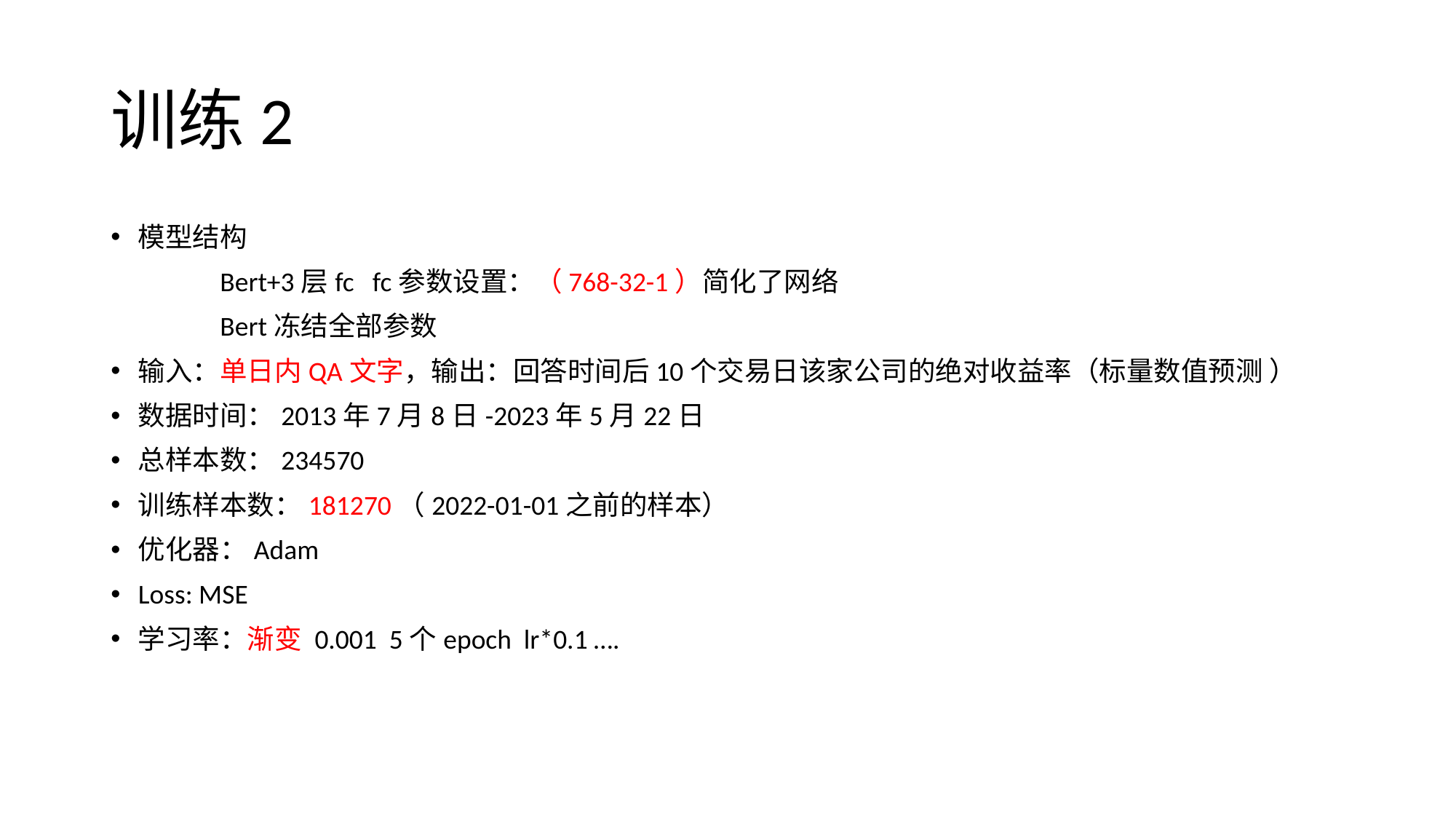

# 训练2
模型结构
	Bert+3层fc   fc参数设置：（768-32-1）简化了网络
	Bert冻结全部参数
输入：单日内QA文字，输出：回答时间后10个交易日该家公司的绝对收益率（标量数值预测 ）
数据时间：2013年7月8日-2023年5月22日
总样本数：234570
训练样本数：181270（2022-01-01之前的样本）
优化器：Adam
Loss: MSE
学习率：渐变 0.001  5个epoch  lr*0.1 ….